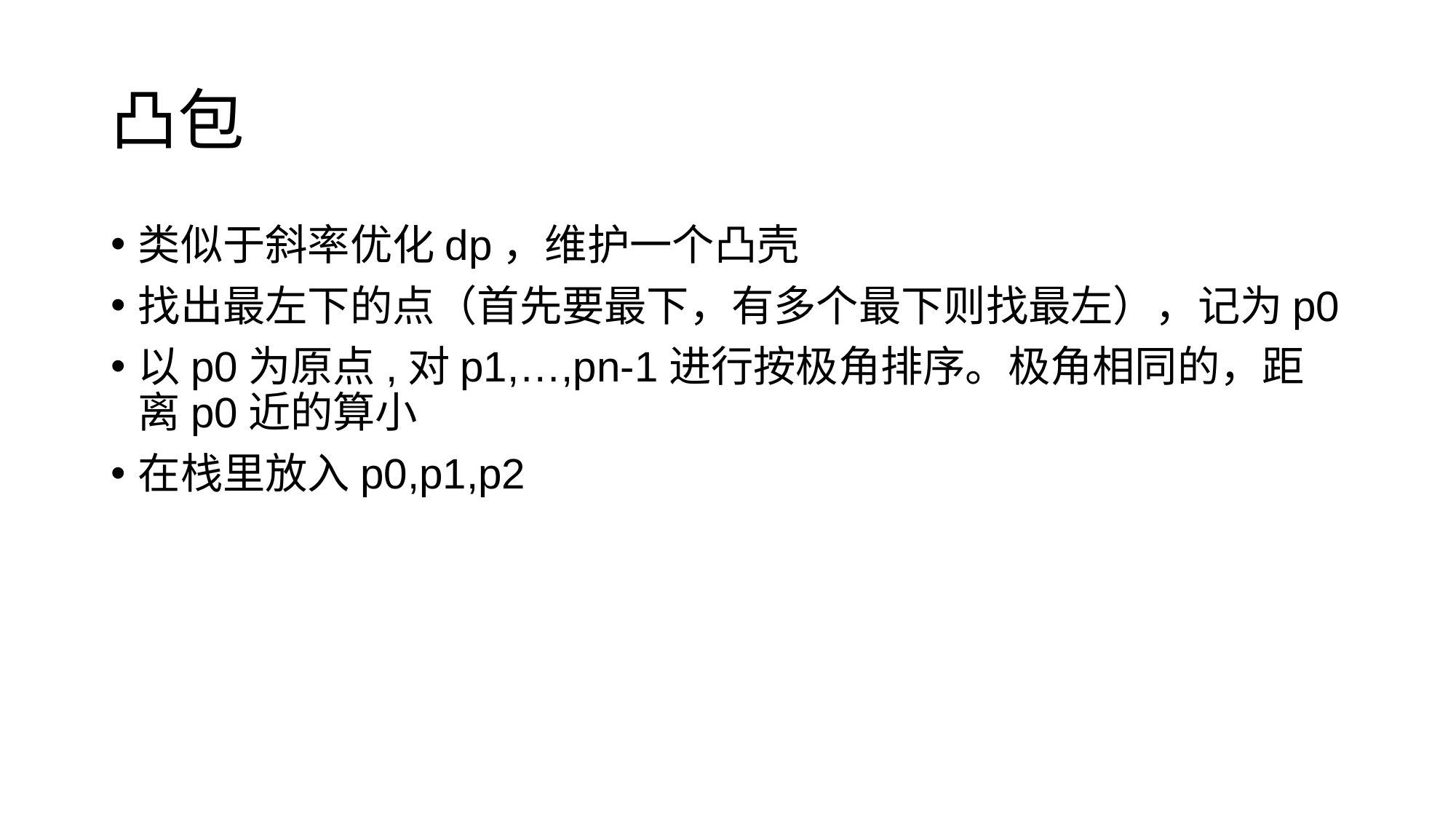

# 凸包
类似于斜率优化dp，维护一个凸壳
找出最左下的点（首先要最下，有多个最下则找最左），记为p0
以p0为原点,对p1,…,pn-1进行按极角排序。极角相同的，距离p0近的算小
在栈里放入p0,p1,p2